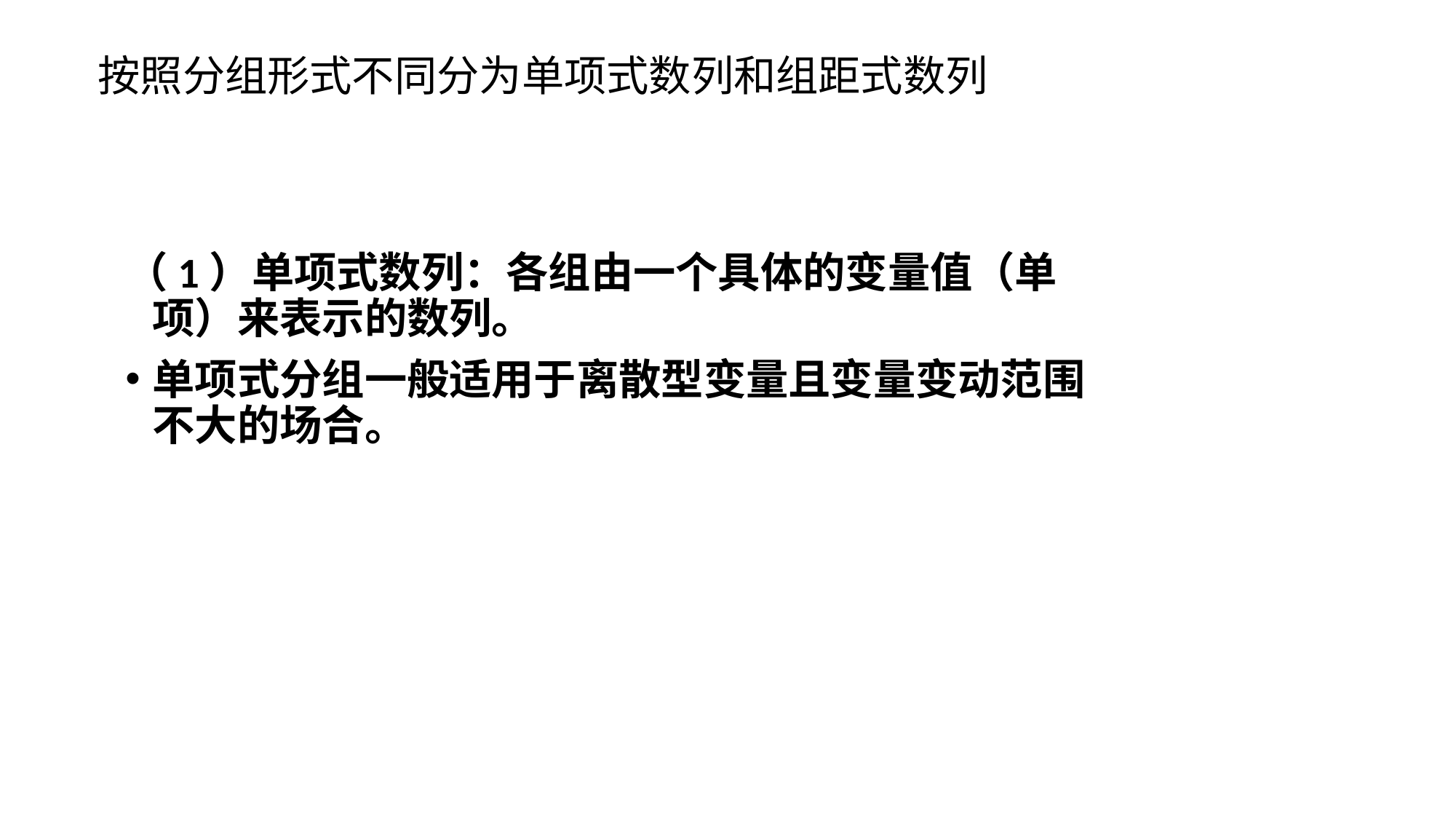

# 按照分组形式不同分为单项式数列和组距式数列

（1）单项式数列：各组由一个具体的变量值（单项）来表示的数列。
单项式分组一般适用于离散型变量且变量变动范围不大的场合。